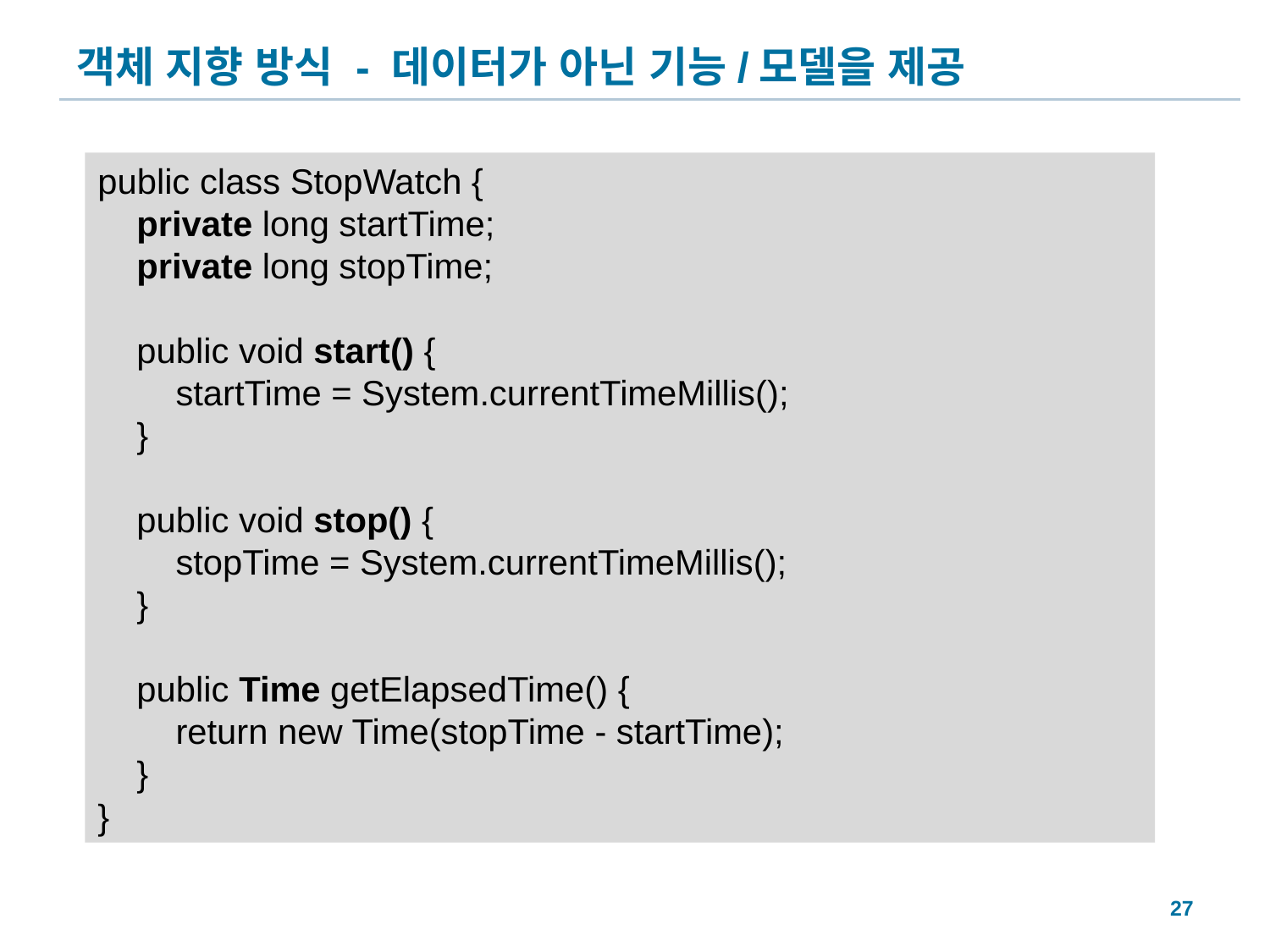

# 객체 지향 방식 - 데이터가 아닌 기능/모델을 제공
public class StopWatch {
    private long startTime;
    private long stopTime;

    public void start() {
        startTime = System.currentTimeMillis();
    }

    public void stop() {
        stopTime = System.currentTimeMillis();
    }

    public Time getElapsedTime() {
        return new Time(stopTime - startTime);
    }
}
27